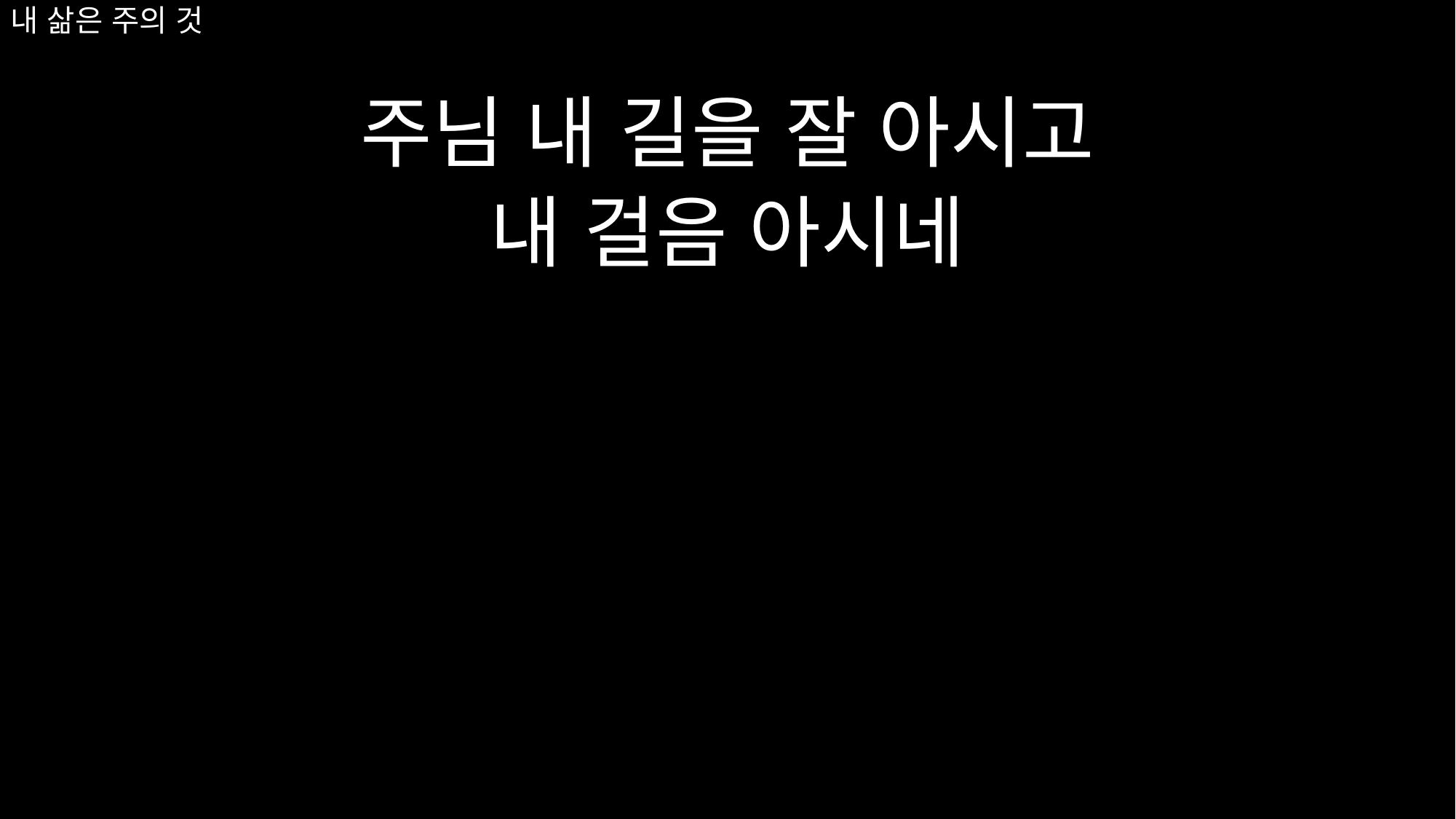

# 내 삶은 주의 것
주님 내 길을 잘 아시고
내 걸음 아시네